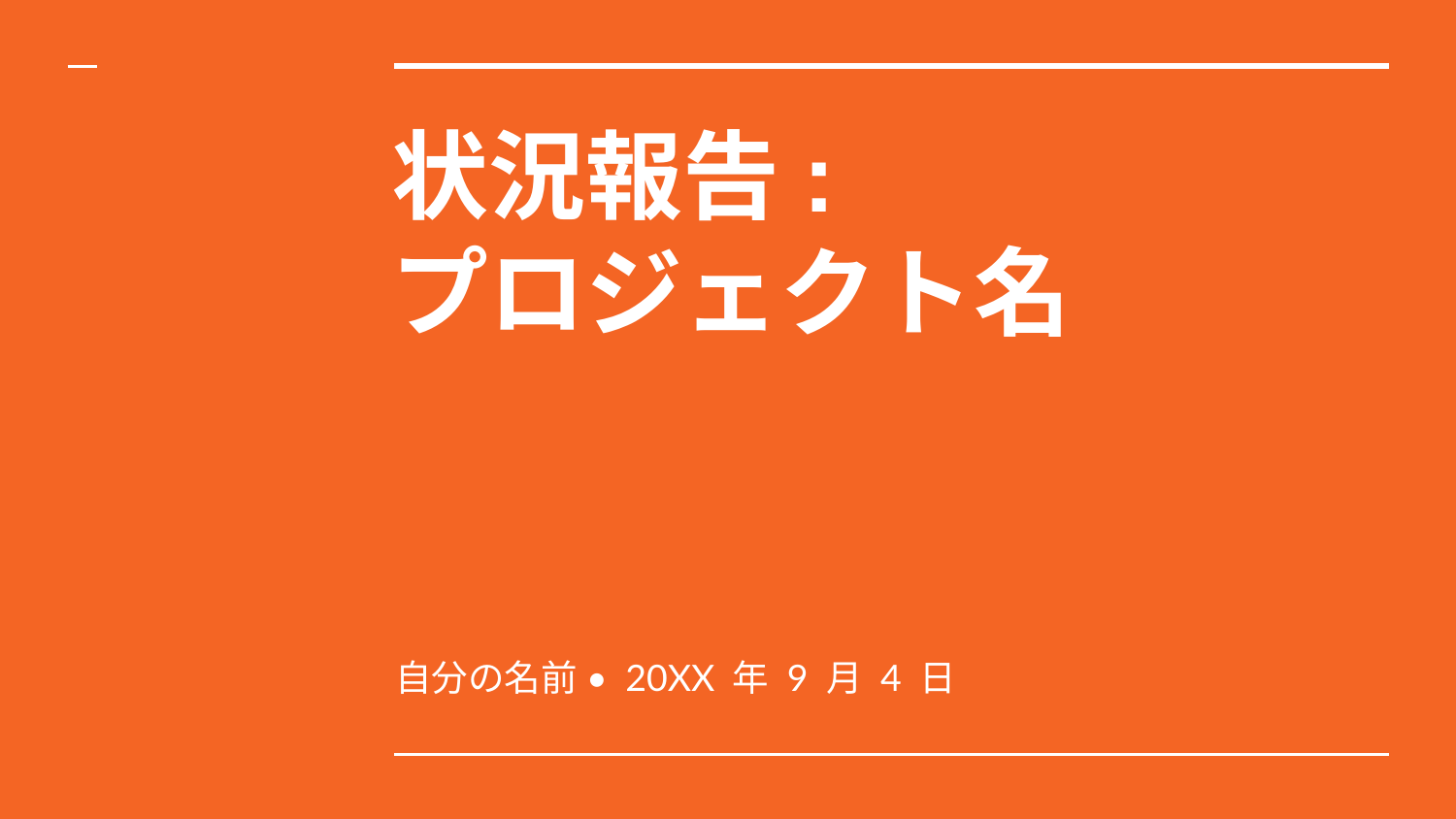

# 状況報告: プロジェクト名
自分の名前 • 20XX 年 9 月 4 日